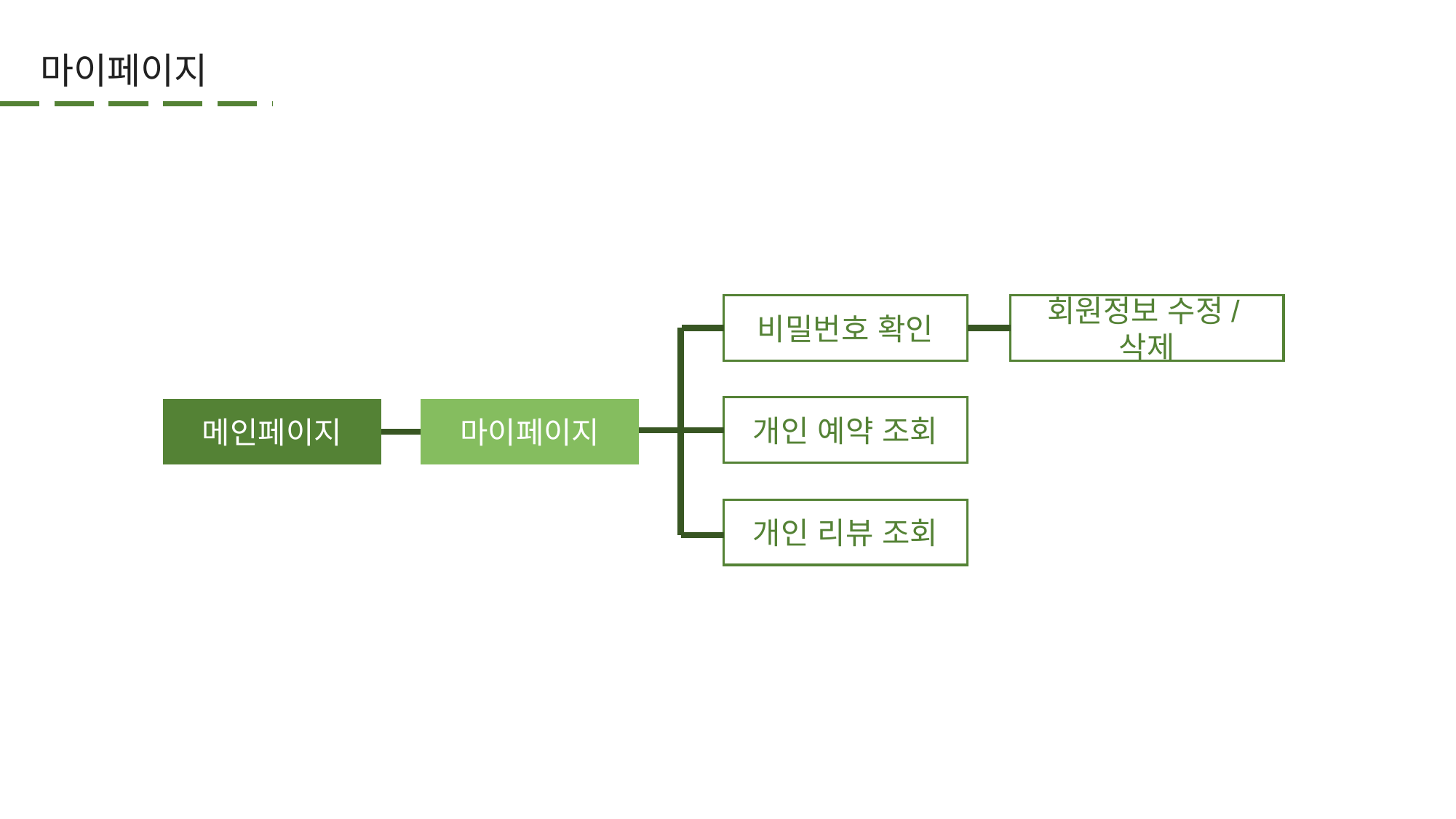

# 마이페이지
비밀번호 확인
회원정보 수정/삭제
개인 예약 조회
메인페이지
마이페이지
개인 리뷰 조회